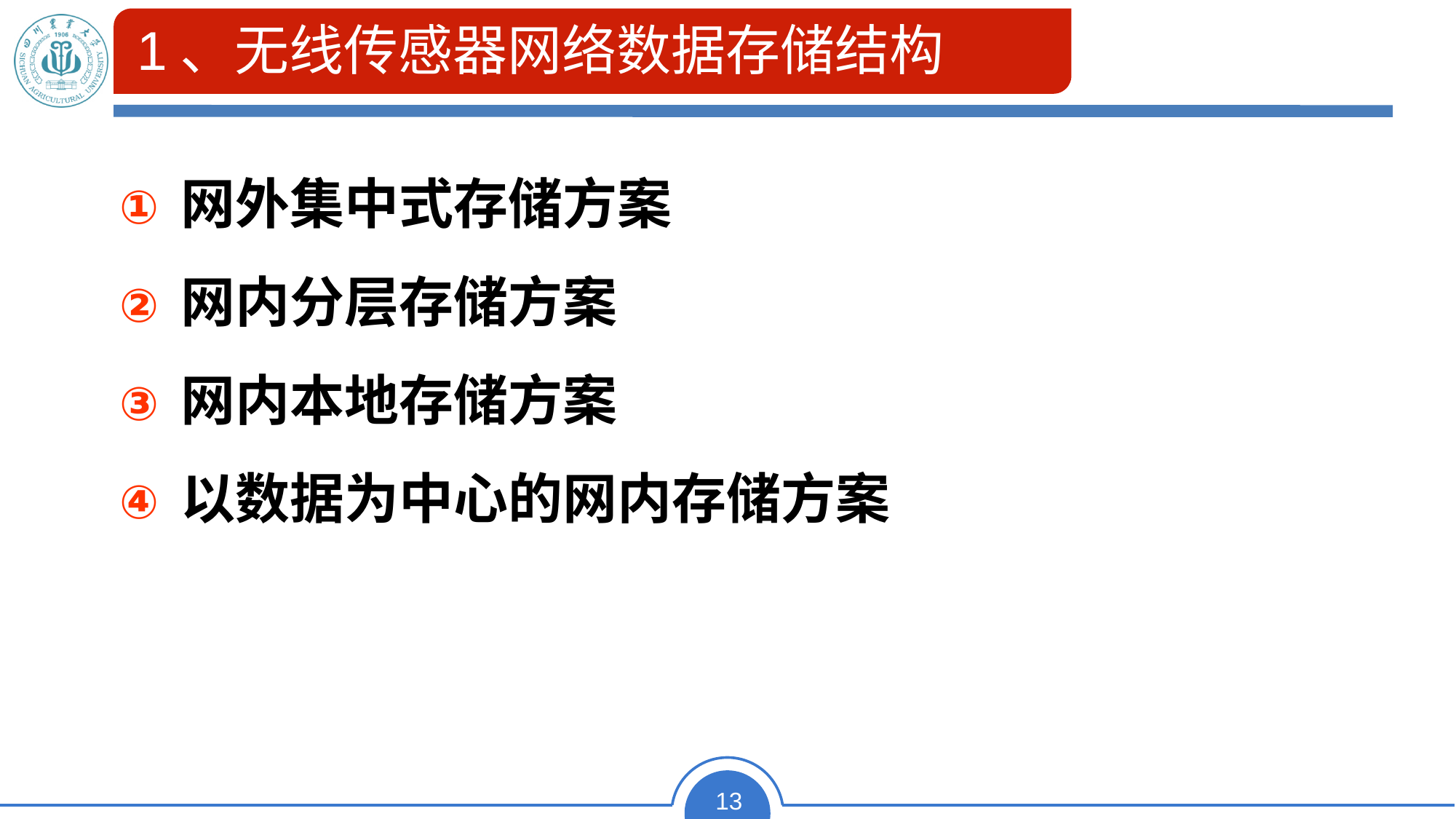

# 1、无线传感器网络数据存储结构
网外集中式存储方案
网内分层存储方案
网内本地存储方案
以数据为中心的网内存储方案